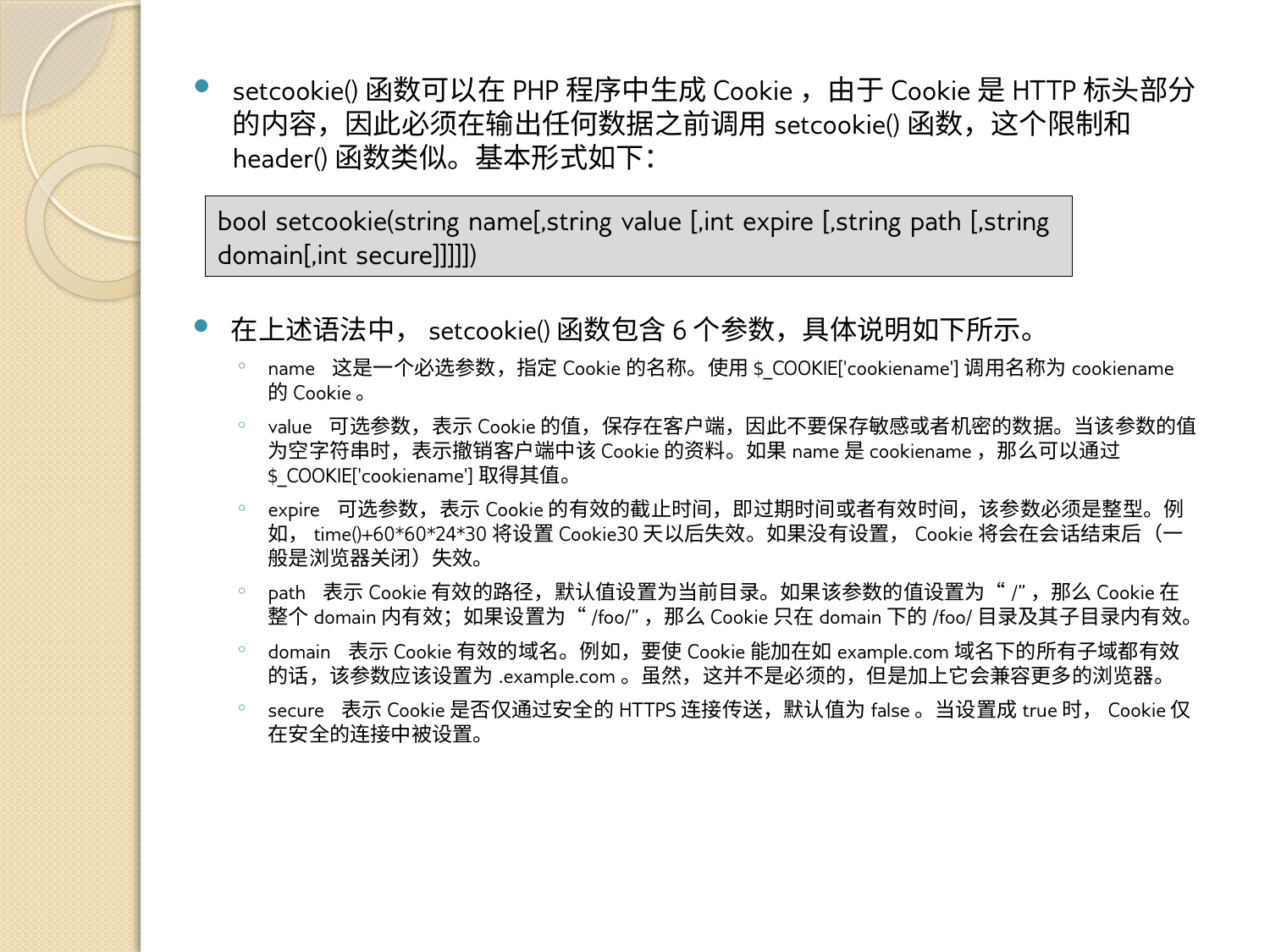

setcookie()函数可以在PHP程序中生成Cookie，由于Cookie是HTTP标头部分的内容，因此必须在输出任何数据之前调用setcookie()函数，这个限制和header()函数类似。基本形式如下：
bool setcookie(string name[,string value [,int expire [,string path [,string domain[,int secure]]]]])
在上述语法中，setcookie()函数包含6个参数，具体说明如下所示。
name  这是一个必选参数，指定Cookie的名称。使用$_COOKIE['cookiename']调用名称为cookiename的Cookie。
value  可选参数，表示Cookie的值，保存在客户端，因此不要保存敏感或者机密的数据。当该参数的值为空字符串时，表示撤销客户端中该Cookie的资料。如果name是cookiename，那么可以通过$_COOKIE['cookiename']取得其值。
expire  可选参数，表示Cookie的有效的截止时间，即过期时间或者有效时间，该参数必须是整型。例如，time()+60*60*24*30将设置Cookie30天以后失效。如果没有设置，Cookie将会在会话结束后（一般是浏览器关闭）失效。
path  表示Cookie有效的路径，默认值设置为当前目录。如果该参数的值设置为“/”，那么Cookie在整个domain内有效；如果设置为“/foo/”，那么Cookie只在domain下的/foo/目录及其子目录内有效。
domain  表示Cookie有效的域名。例如，要使Cookie能加在如example.com域名下的所有子域都有效的话，该参数应该设置为.example.com。虽然，这并不是必须的，但是加上它会兼容更多的浏览器。
secure  表示Cookie是否仅通过安全的HTTPS连接传送，默认值为false。当设置成true时，Cookie仅在安全的连接中被设置。